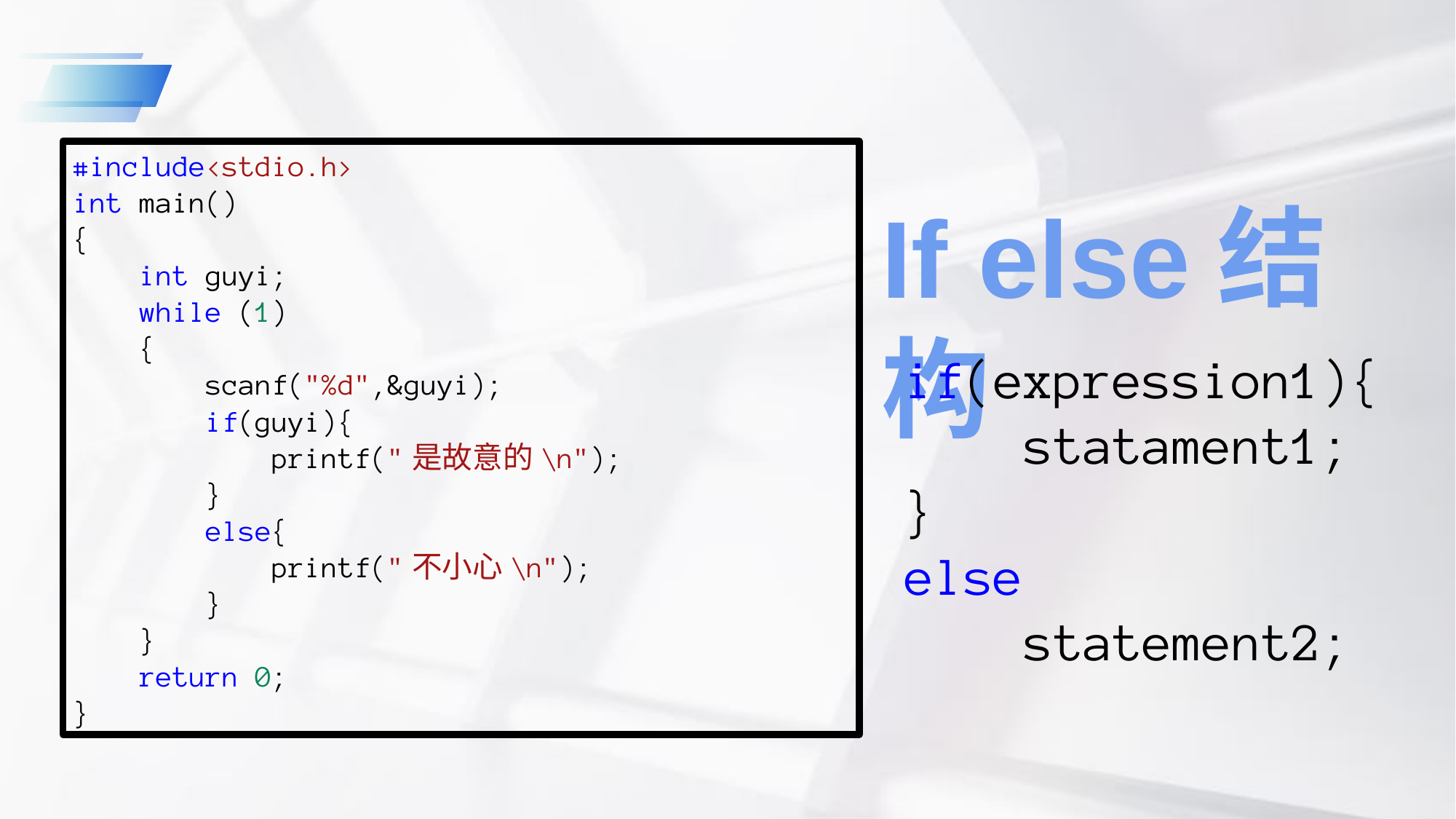

#include<stdio.h>
int main()
{
    int guyi;
    while (1)
    {
        scanf("%d",&guyi);
        if(guyi){
            printf("是故意的\n");
        }
        else{
            printf("不小心\n");
        }
    }
    return 0;
}
If else结构
if(expression1){
    statament1;
}
else
    statement2;